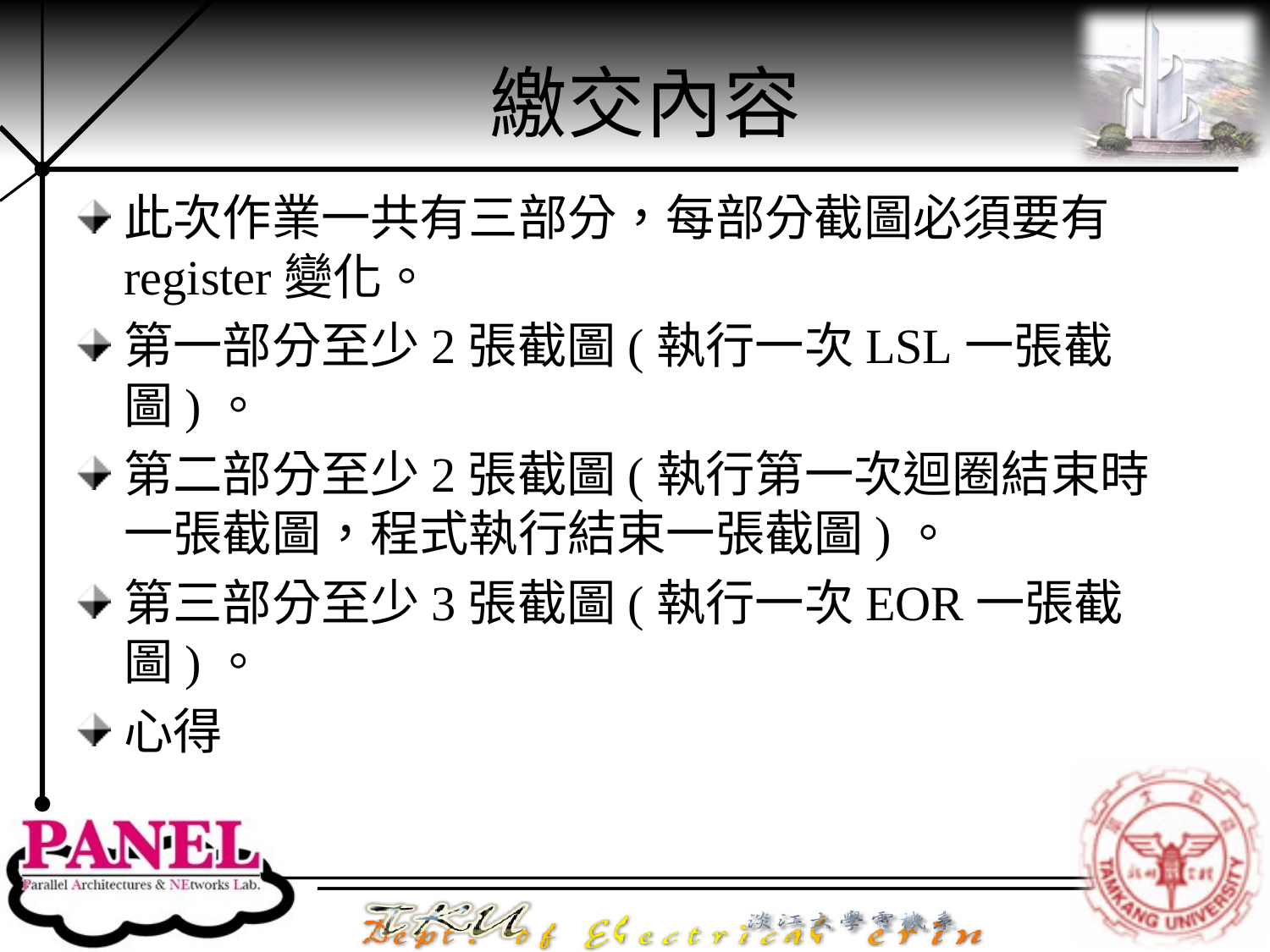

# 繳交內容
此次作業一共有三部分，每部分截圖必須要有register變化。
第一部分至少2張截圖(執行一次LSL一張截圖)。
第二部分至少2張截圖(執行第一次迴圈結束時一張截圖，程式執行結束一張截圖)。
第三部分至少3張截圖(執行一次EOR一張截圖)。
心得